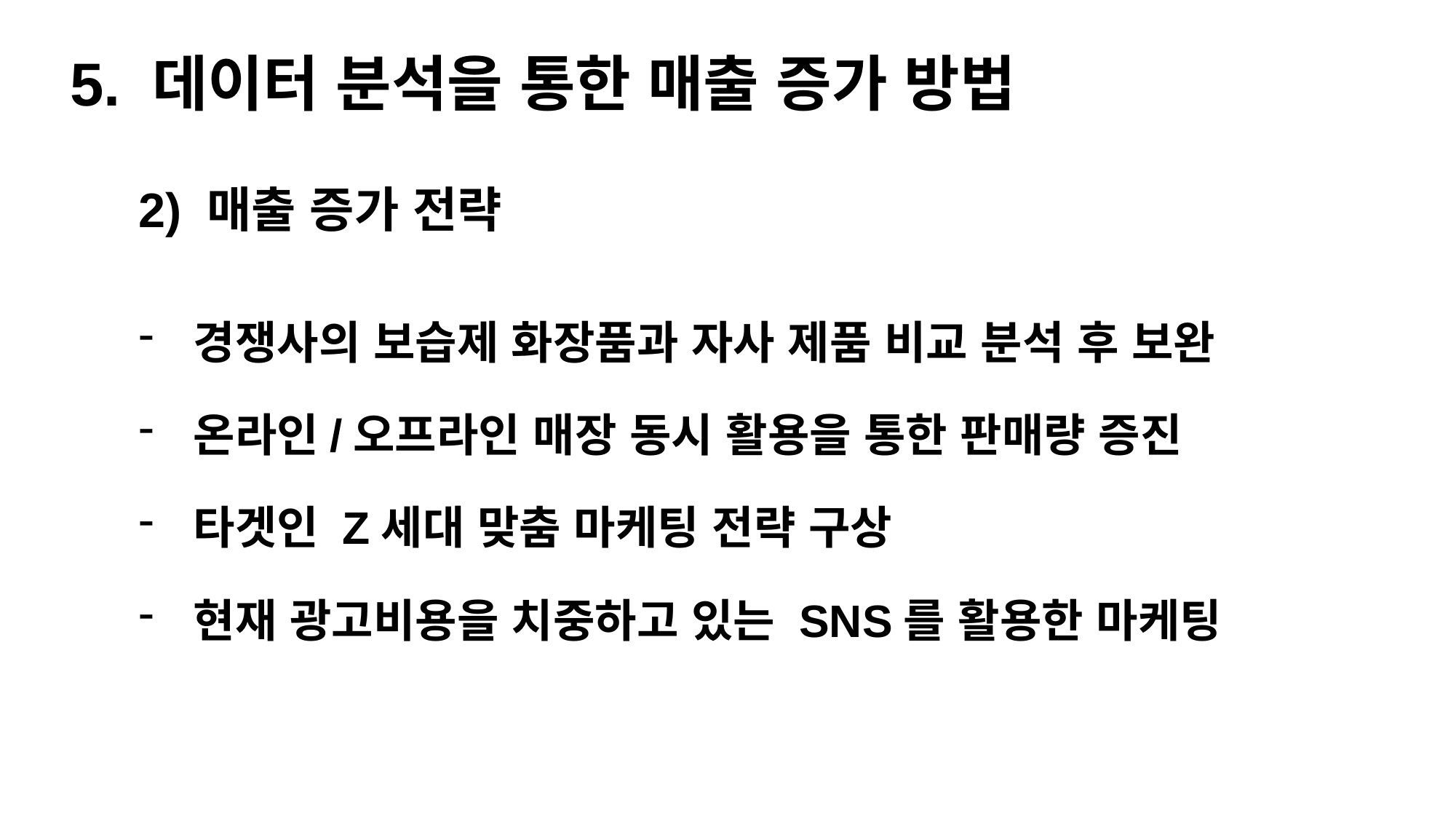

5. 데이터 분석을 통한 매출 증가 방법
2) 매출 증가 전략
경쟁사의 보습제 화장품과 자사 제품 비교 분석 후 보완
온라인/오프라인 매장 동시 활용을 통한 판매량 증진
타겟인 Z세대 맞춤 마케팅 전략 구상
현재 광고비용을 치중하고 있는 SNS를 활용한 마케팅